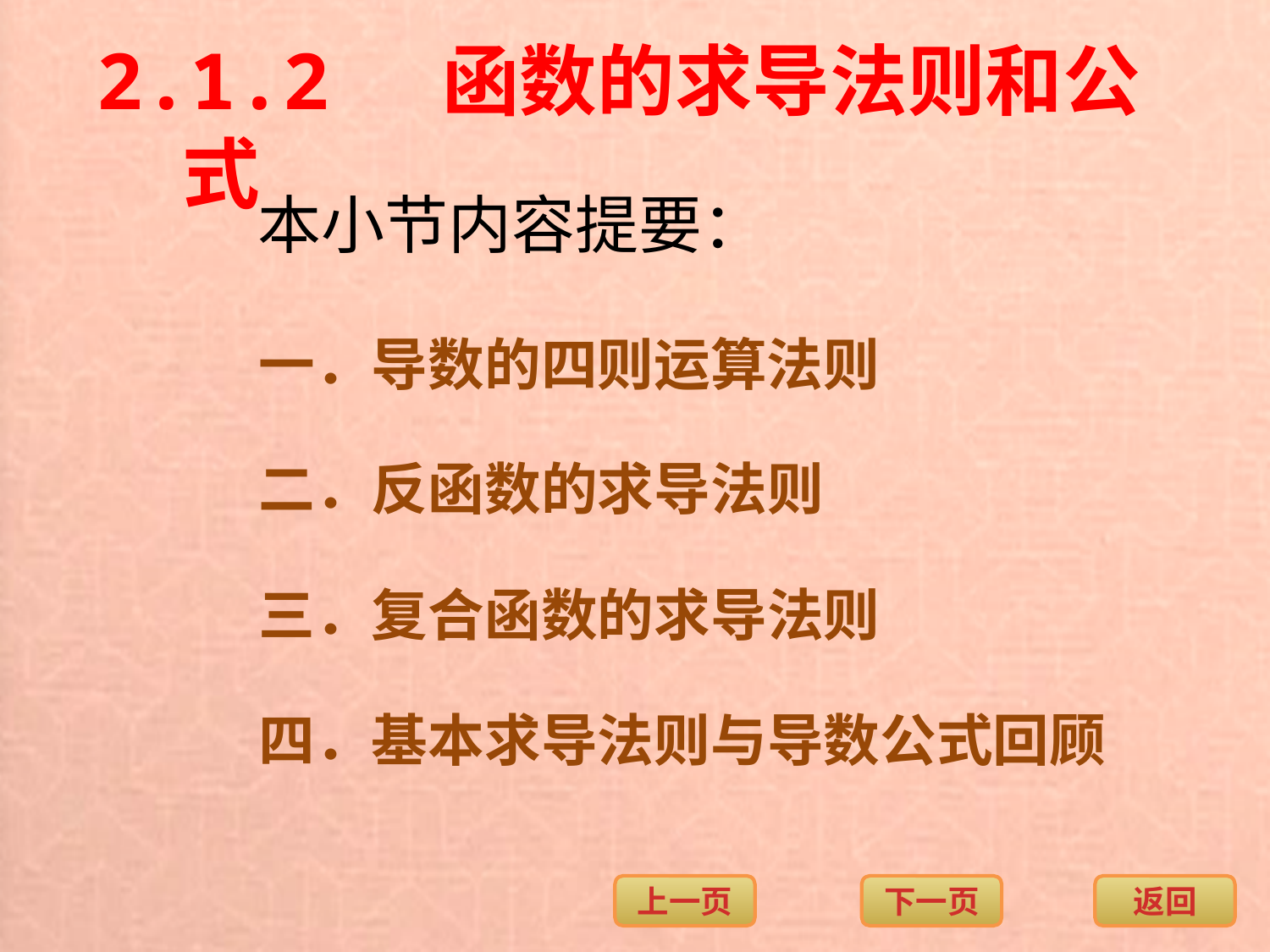

2.1.2  函数的求导法则和公式
本小节内容提要：
一．导数的四则运算法则
二．反函数的求导法则
三．复合函数的求导法则
四．基本求导法则与导数公式回顾